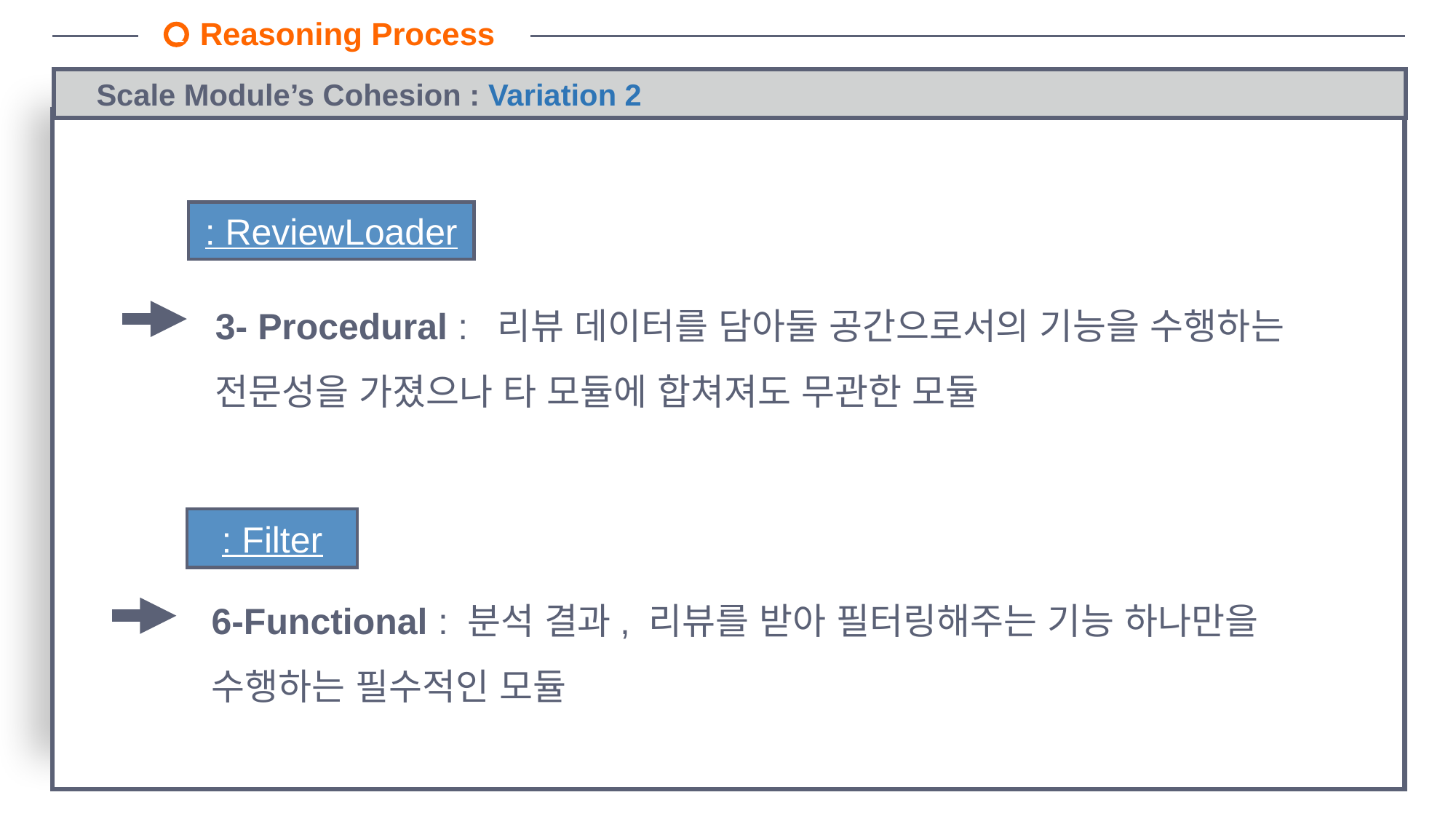

Reasoning Process
1

Scale Module’s Cohesion : Variation 2
rvdata를 받아 rv를 반복적으로 처리하는 기능을 가짐. 처리된 rv값에 따라 다음 입력값이 적용되어 연결되어 처리합니다.
: ReviewLoader
3- Procedural :  리뷰 데이터를 담아둘 공간으로서의 기능을 수행하는 전문성을 가졌으나 타 모듈에 합쳐져도 무관한 모듈
: Filter
6-Functional : 분석 결과, 리뷰를 받아 필터링해주는 기능 하나만을
수행하는 필수적인 모듈